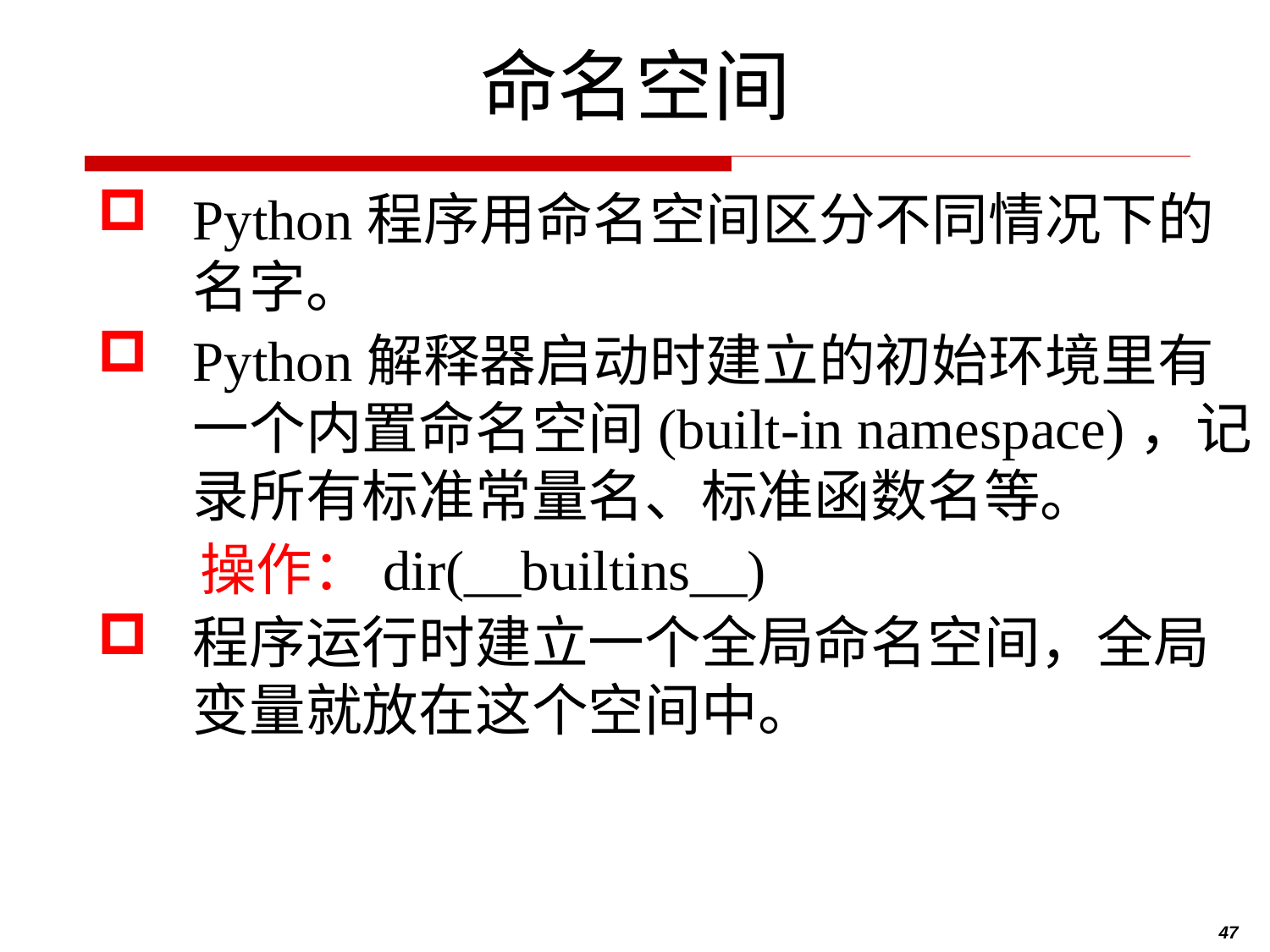

# 命名空间
Python程序用命名空间区分不同情况下的名字。
Python解释器启动时建立的初始环境里有一个内置命名空间(built-in namespace)，记录所有标准常量名、标准函数名等。
       操作：dir(__builtins__)
程序运行时建立一个全局命名空间，全局变量就放在这个空间中。
47